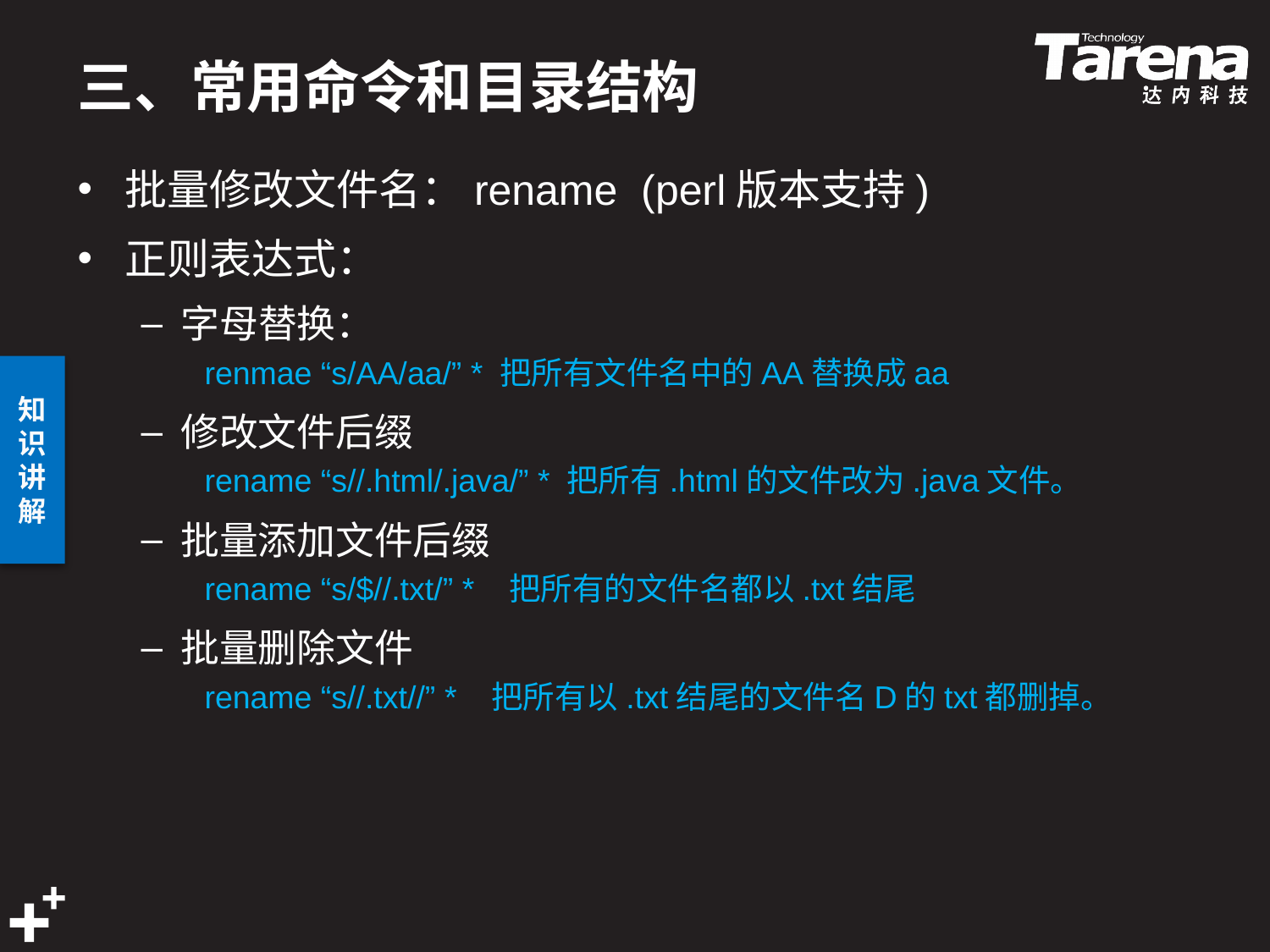

# 三、常用命令和目录结构
批量修改文件名：rename  (perl版本支持)
正则表达式：
字母替换：
renmae “s/AA/aa/” * 把所有文件名中的AA替换成aa
修改文件后缀
rename “s//.html/.java/” * 把所有.html的文件改为.java文件。
批量添加文件后缀
rename “s/$//.txt/” *   把所有的文件名都以.txt结尾
批量删除文件
rename “s//.txt//” *   把所有以.txt结尾的文件名D的txt都删掉。